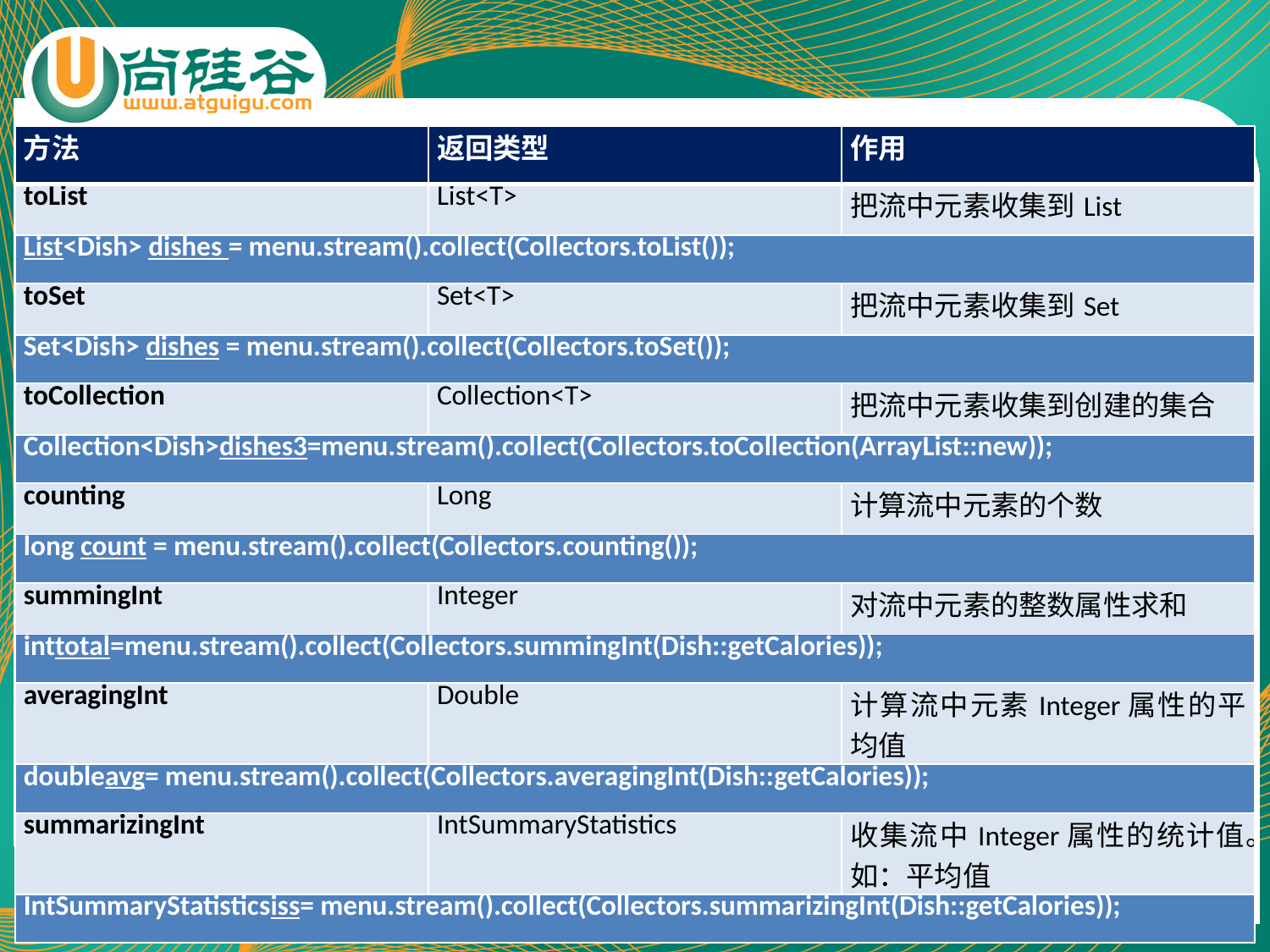

| 方法 | 返回类型 | 作用 |
| --- | --- | --- |
| toList | List<T> | 把流中元素收集到List |
| List<Dish> dishes = menu.stream().collect(Collectors.toList()); |  |  |
| toSet | Set<T> | 把流中元素收集到Set |
| Set<Dish> dishes = menu.stream().collect(Collectors.toSet()); |  |  |
| toCollection | Collection<T> | 把流中元素收集到创建的集合 |
| Collection<Dish>dishes3=menu.stream().collect(Collectors.toCollection(ArrayList::new)); |  |  |
| counting | Long | 计算流中元素的个数 |
| long count = menu.stream().collect(Collectors.counting()); |  |  |
| summingInt | Integer | 对流中元素的整数属性求和 |
| inttotal=menu.stream().collect(Collectors.summingInt(Dish::getCalories)); |  |  |
| averagingInt | Double | 计算流中元素Integer属性的平均值 |
| doubleavg= menu.stream().collect(Collectors.averagingInt(Dish::getCalories)); |  |  |
| summarizingInt | IntSummaryStatistics | 收集流中Integer属性的统计值。如：平均值 |
| IntSummaryStatisticsiss= menu.stream().collect(Collectors.summarizingInt(Dish::getCalories)); |  |  |